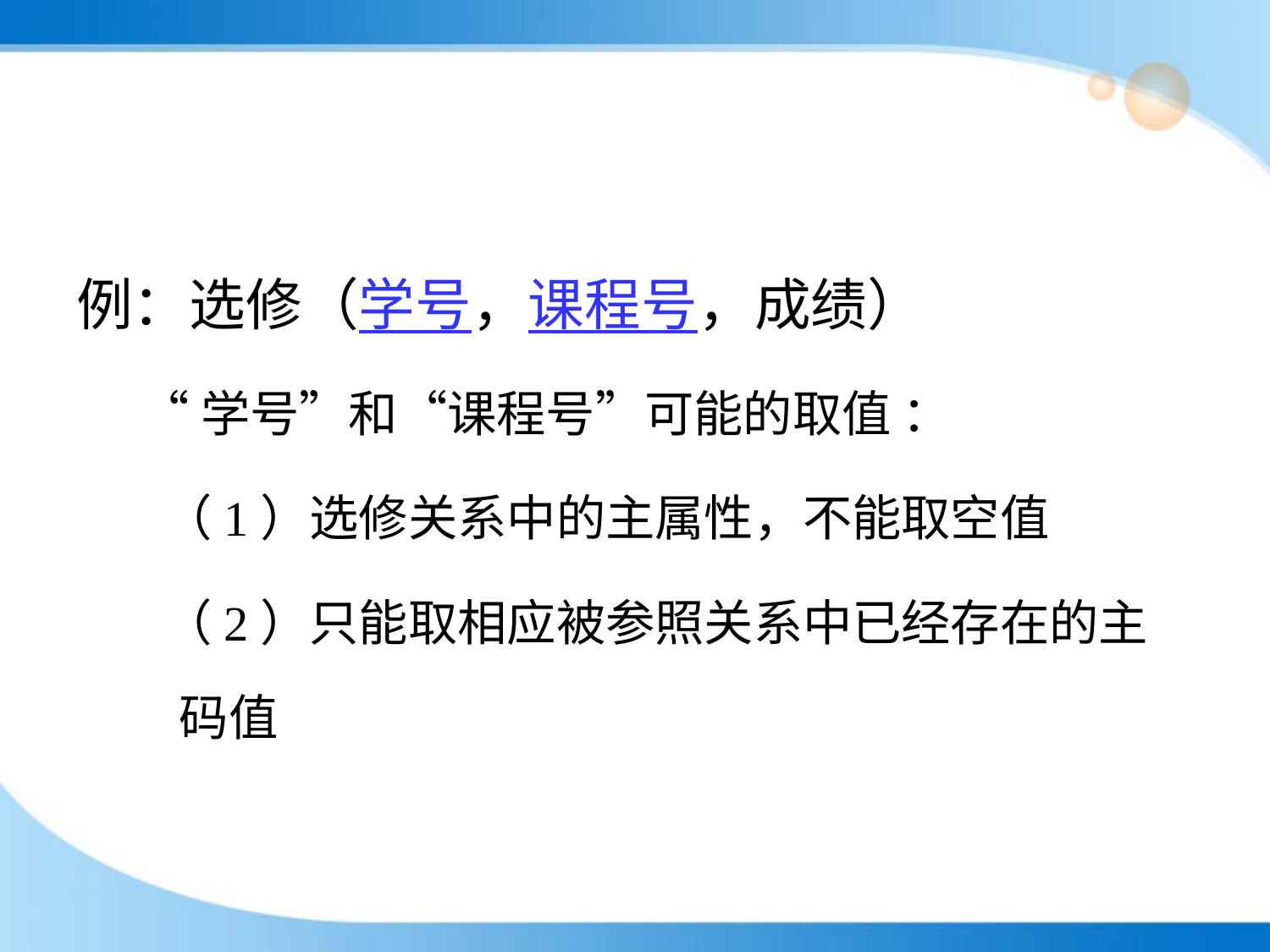

#
例：选修（学号，课程号，成绩）
“学号”和“课程号”可能的取值 ：
 （1）选修关系中的主属性，不能取空值
 （2）只能取相应被参照关系中已经存在的主码值